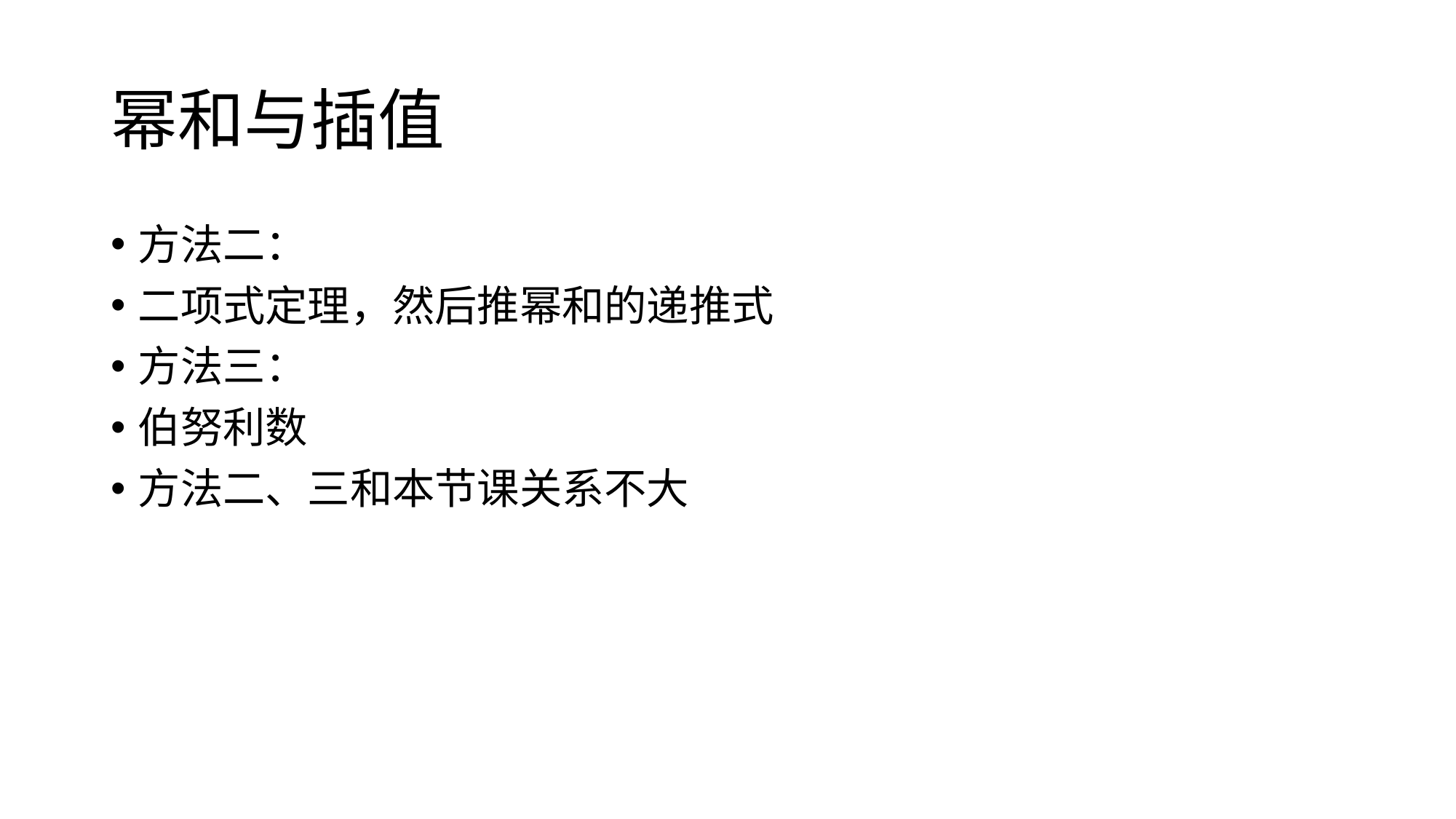

# 幂和与插值
方法二：
二项式定理，然后推幂和的递推式
方法三：
伯努利数
方法二、三和本节课关系不大